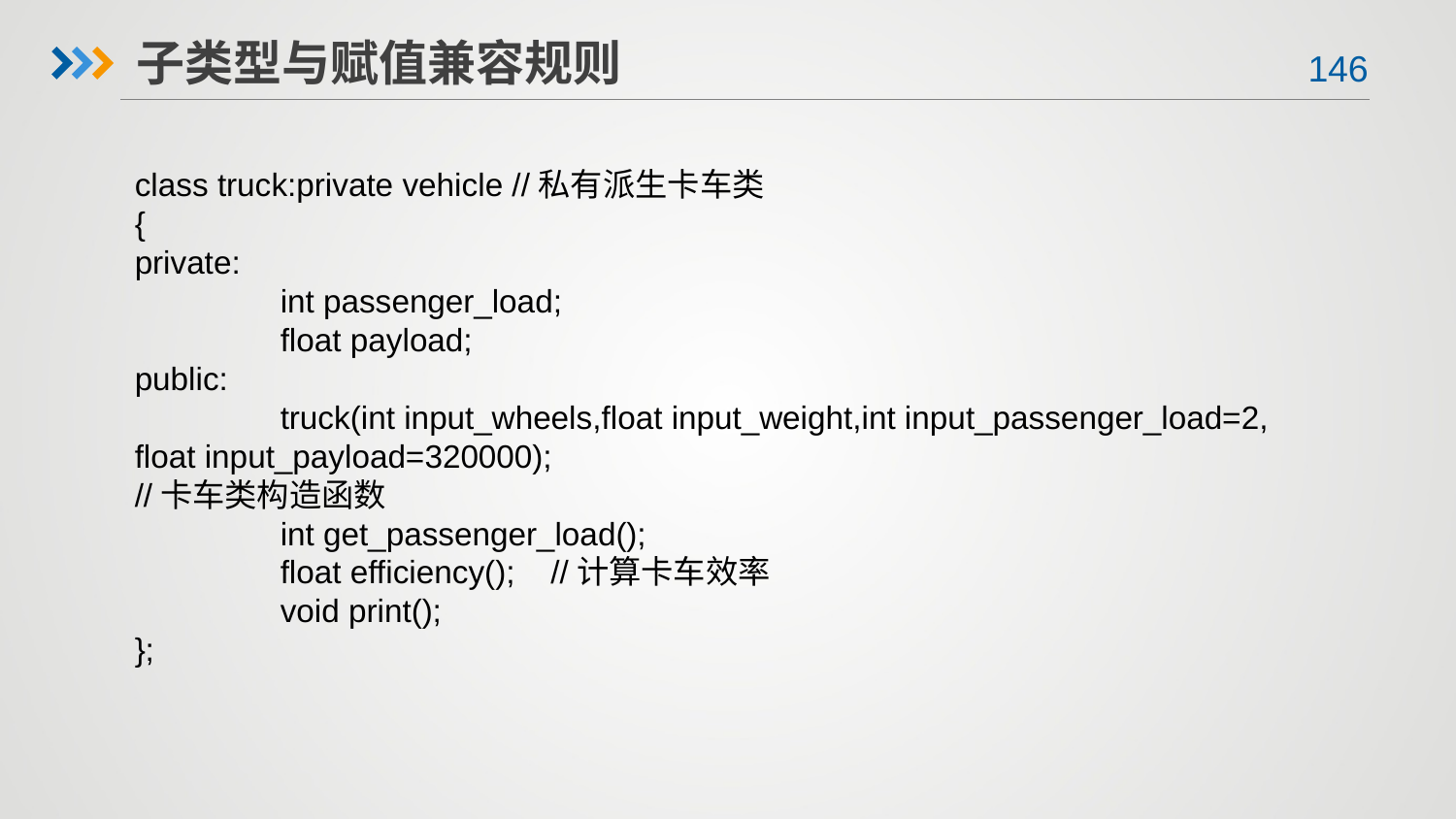

子类型与赋值兼容规则
class truck:private vehicle //私有派生卡车类
{
private:
 	int passenger_load;
 	float payload;
public:
 	truck(int input_wheels,float input_weight,int input_passenger_load=2,
float input_payload=320000);
//卡车类构造函数
 	int get_passenger_load();
 	float efficiency();    //计算卡车效率
 	void print();
};